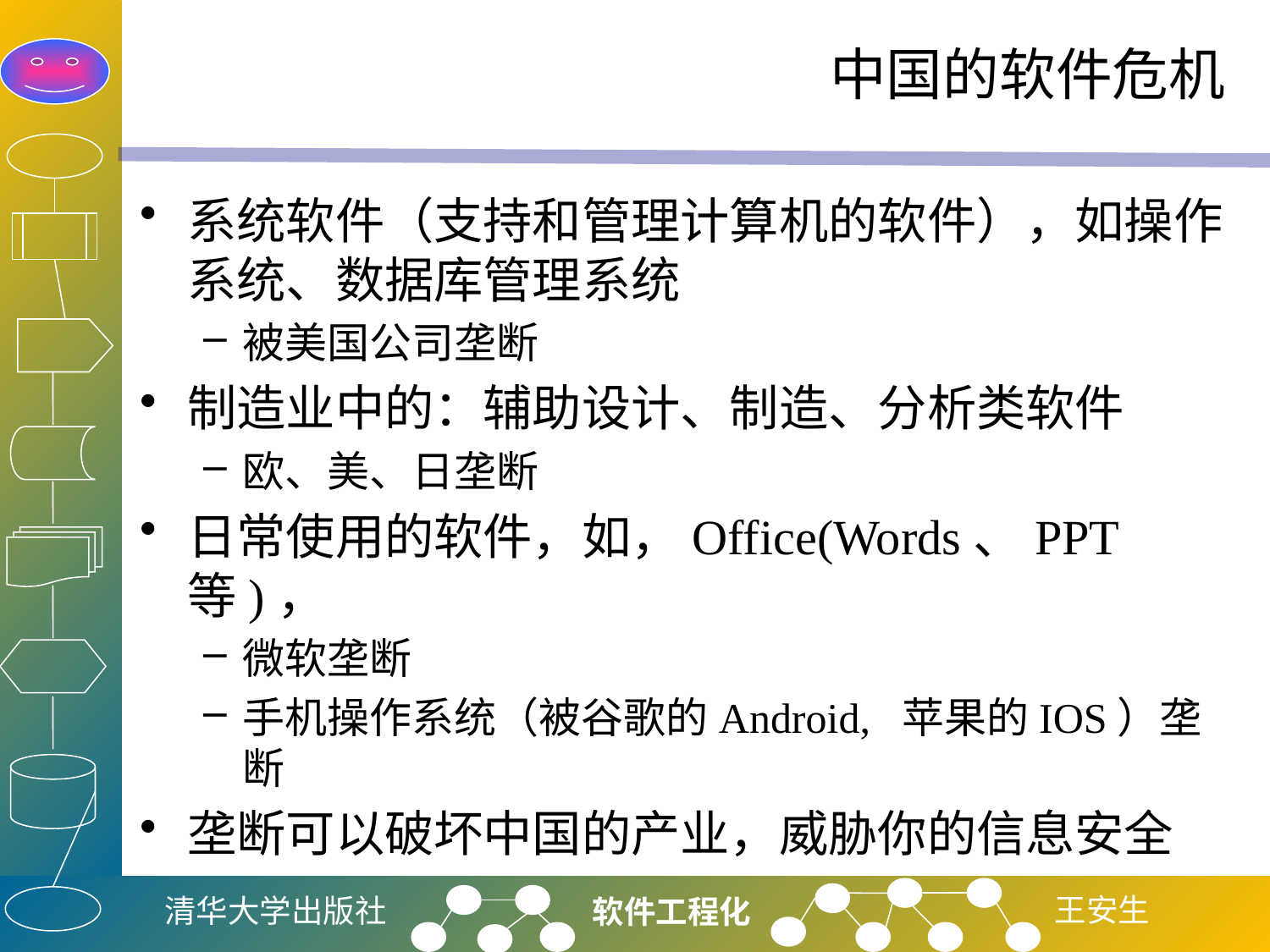

# 中国的软件危机
系统软件（支持和管理计算机的软件），如操作系统、数据库管理系统
被美国公司垄断
制造业中的：辅助设计、制造、分析类软件
欧、美、日垄断
日常使用的软件，如，Office(Words、PPT等)，
微软垄断
手机操作系统（被谷歌的Android,  苹果的IOS）垄断
垄断可以破坏中国的产业，威胁你的信息安全